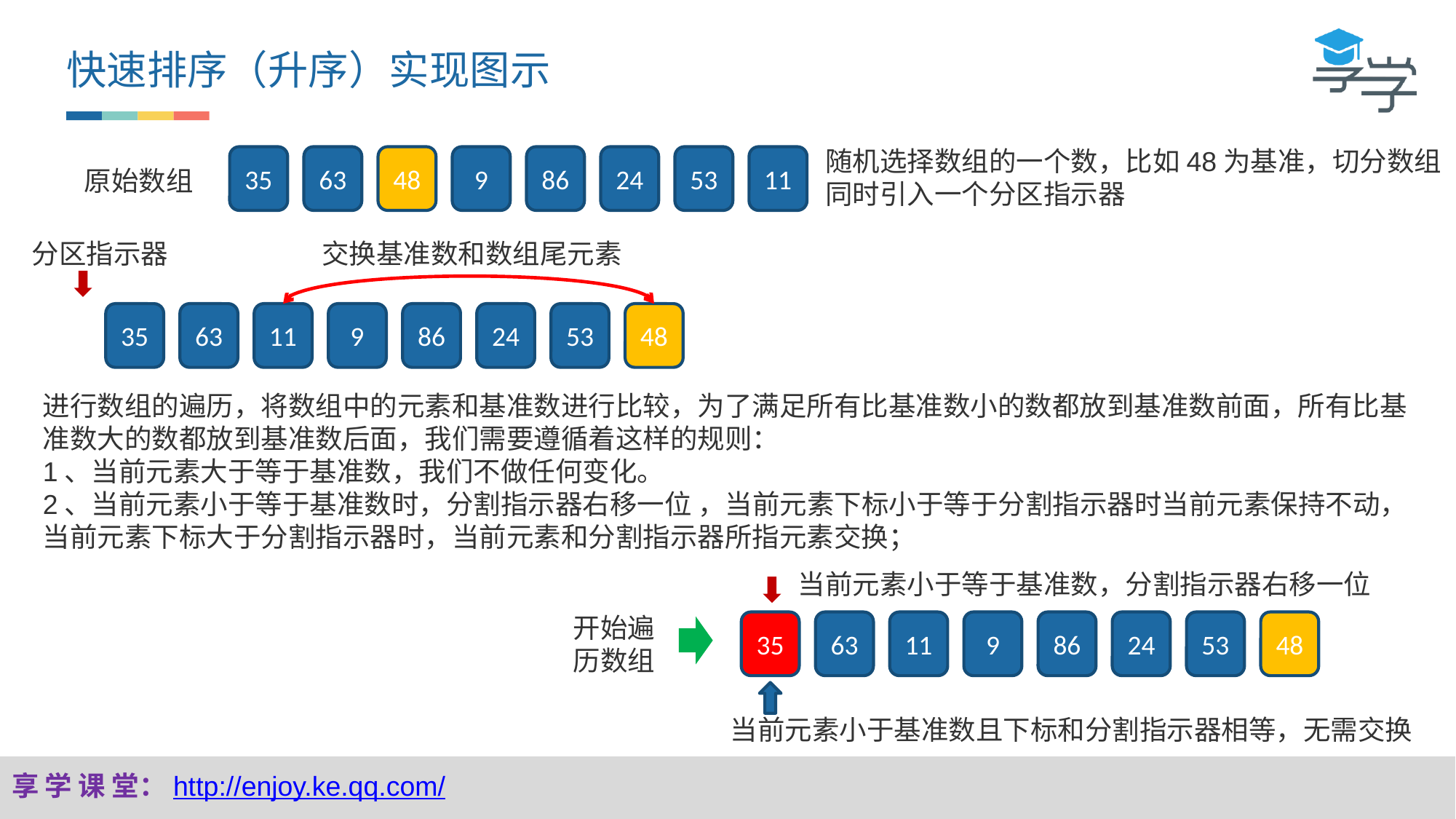

快速排序（升序）实现图示

随机选择数组的一个数，比如48为基准，切分数组
同时引入一个分区指示器
35
63
48
9
86
24
53
11
原始数组
分区指示器
交换基准数和数组尾元素

35
63
11
9
86
24
53
48
进行数组的遍历，将数组中的元素和基准数进行比较，为了满足所有比基准数小的数都放到基准数前面，所有比基准数大的数都放到基准数后面，我们需要遵循着这样的规则：
1、当前元素大于等于基准数，我们不做任何变化。
2、当前元素小于等于基准数时，分割指示器右移一位 ，当前元素下标小于等于分割指示器时当前元素保持不动，当前元素下标大于分割指示器时，当前元素和分割指示器所指元素交换；
当前元素小于等于基准数，分割指示器右移一位

开始遍
历数组
35
63
11
9
86
24
53
48

当前元素小于基准数且下标和分割指示器相等，无需交换